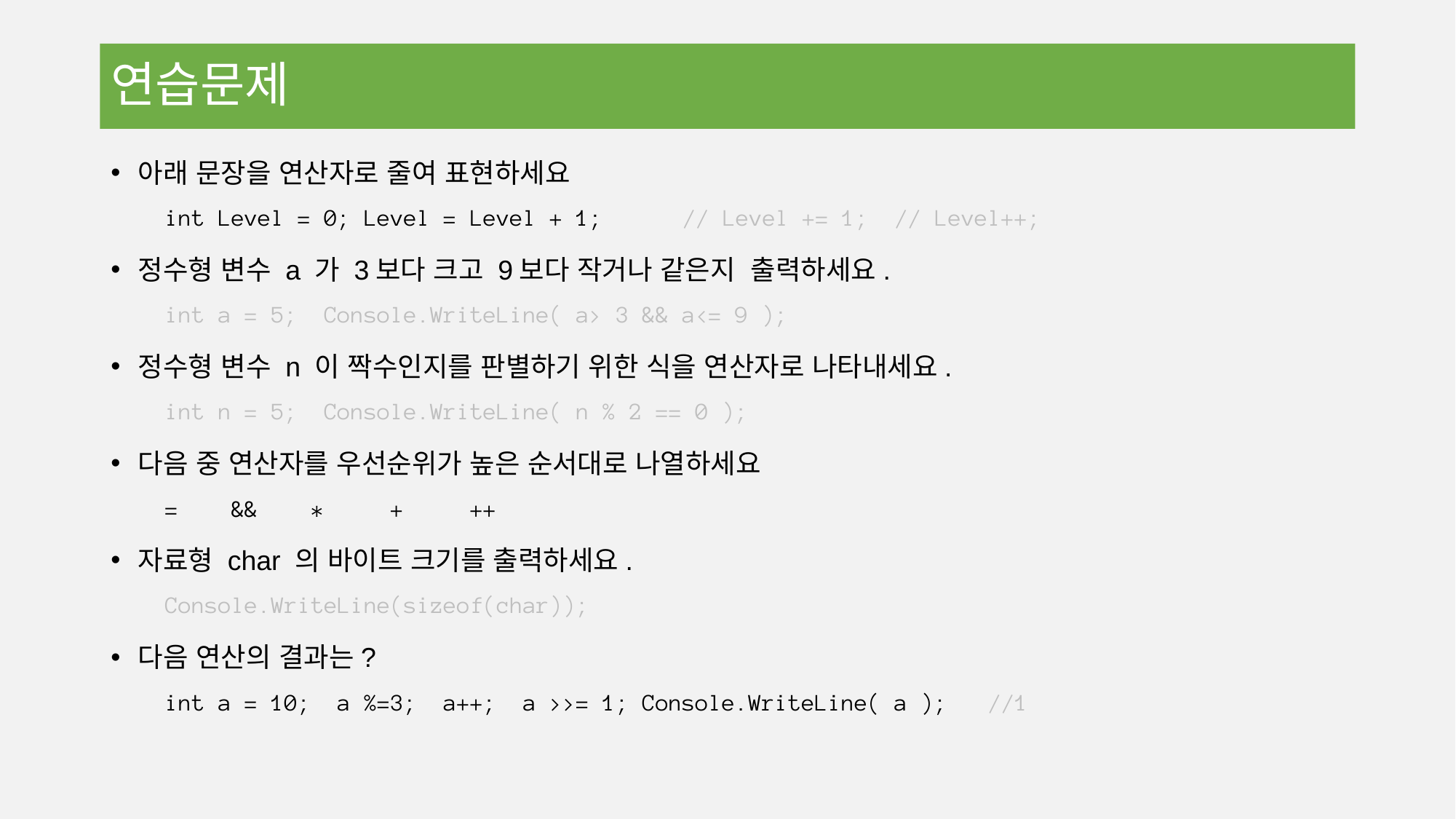

# 연습문제
아래 문장을 연산자로 줄여 표현하세요
int Level = 0; Level = Level + 1;      // Level += 1;  // Level++;
정수형 변수 a 가 3보다 크고 9보다 작거나 같은지  출력하세요.
int a = 5;  Console.WriteLine( a> 3 && a<= 9 );
정수형 변수 n 이 짝수인지를 판별하기 위한 식을 연산자로 나타내세요.
int n = 5;  Console.WriteLine( n % 2 == 0 );
다음 중 연산자를 우선순위가 높은 순서대로 나열하세요
=    &&    *     +     ++
자료형 char 의 바이트 크기를 출력하세요.
Console.WriteLine(sizeof(char));
다음 연산의 결과는?
int a = 10;  a %=3;  a++;  a >>= 1; Console.WriteLine( a );   //1